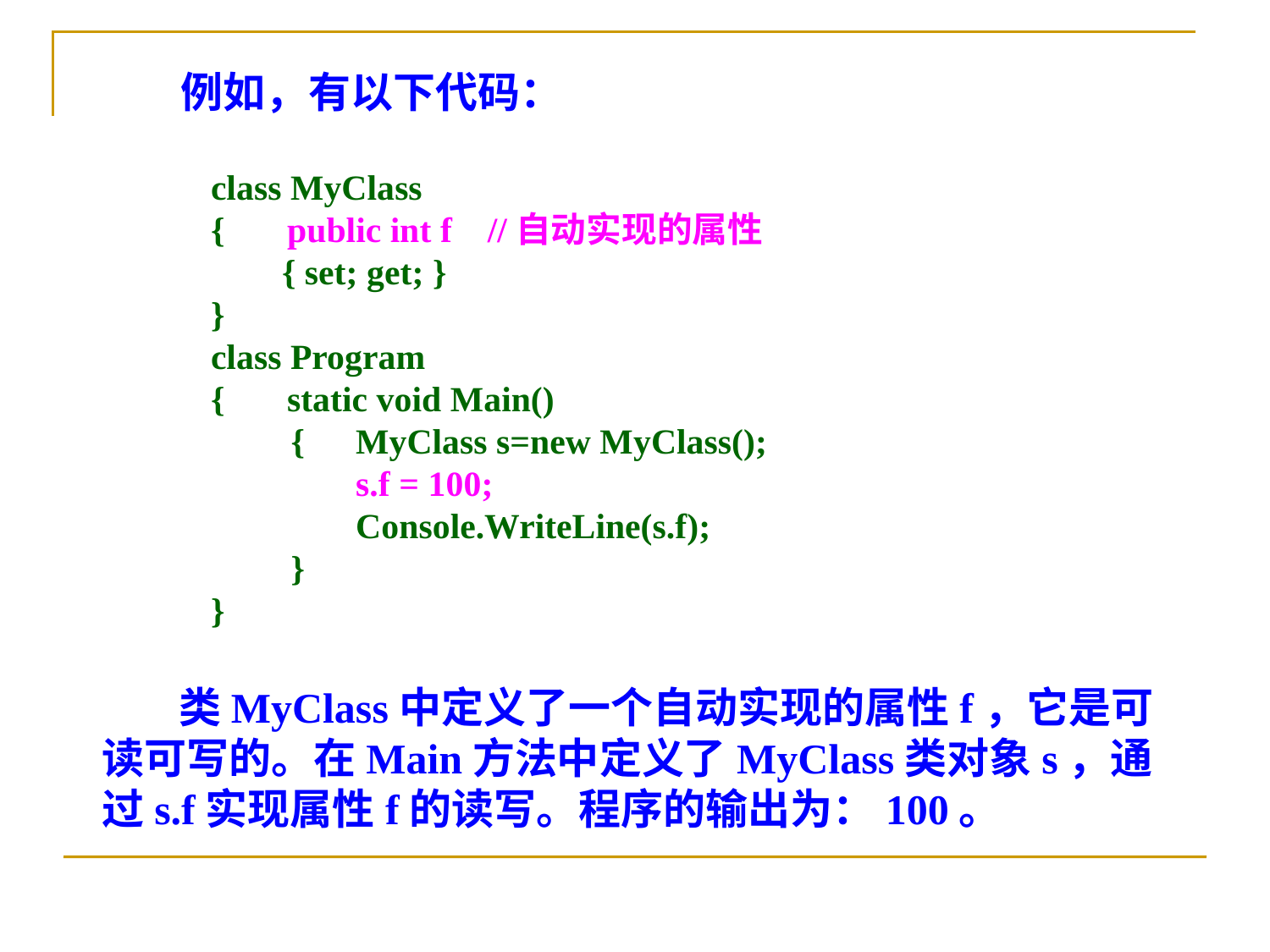

例如，有以下代码：
class MyClass
{       public int f    //自动实现的属性
        { set; get; }
}
class Program
{       static void Main()
         {	  MyClass s=new MyClass();
         	  s.f = 100;
        	  Console.WriteLine(s.f);
         }
}
       类MyClass中定义了一个自动实现的属性f，它是可读可写的。在Main方法中定义了MyClass类对象s，通过s.f实现属性f的读写。程序的输出为：100。